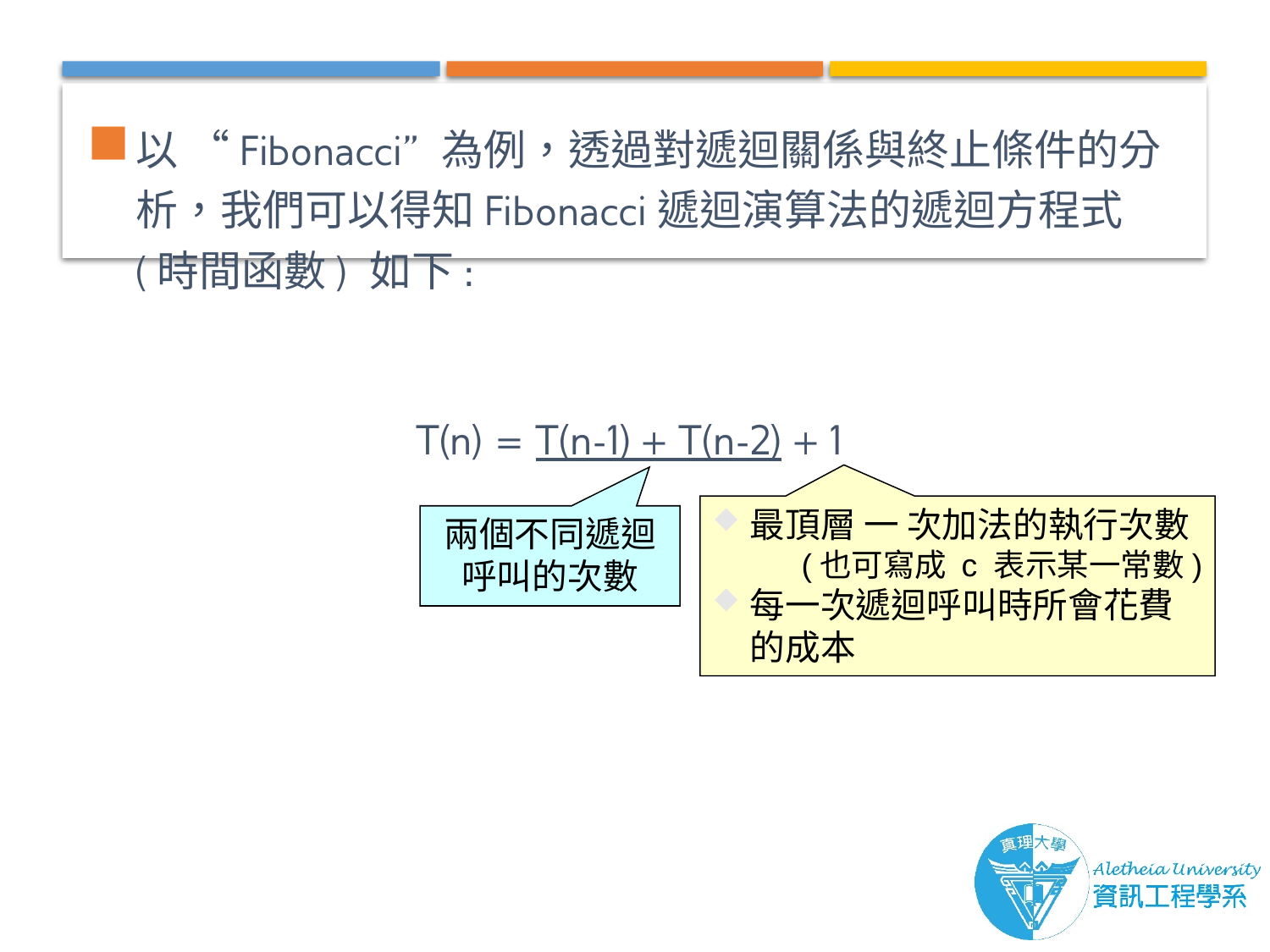

以 “Fibonacci” 為例，透過對遞迴關係與終止條件的分析，我們可以得知Fibonacci遞迴演算法的遞迴方程式 (時間函數) 如下:

T(n) = T(n-1) + T(n-2) + 1

最頂層 一 次加法的執行次數
(也可寫成 c 表示某一常數)
每一次遞迴呼叫時所會花費的成本

兩個不同遞迴呼叫的次數